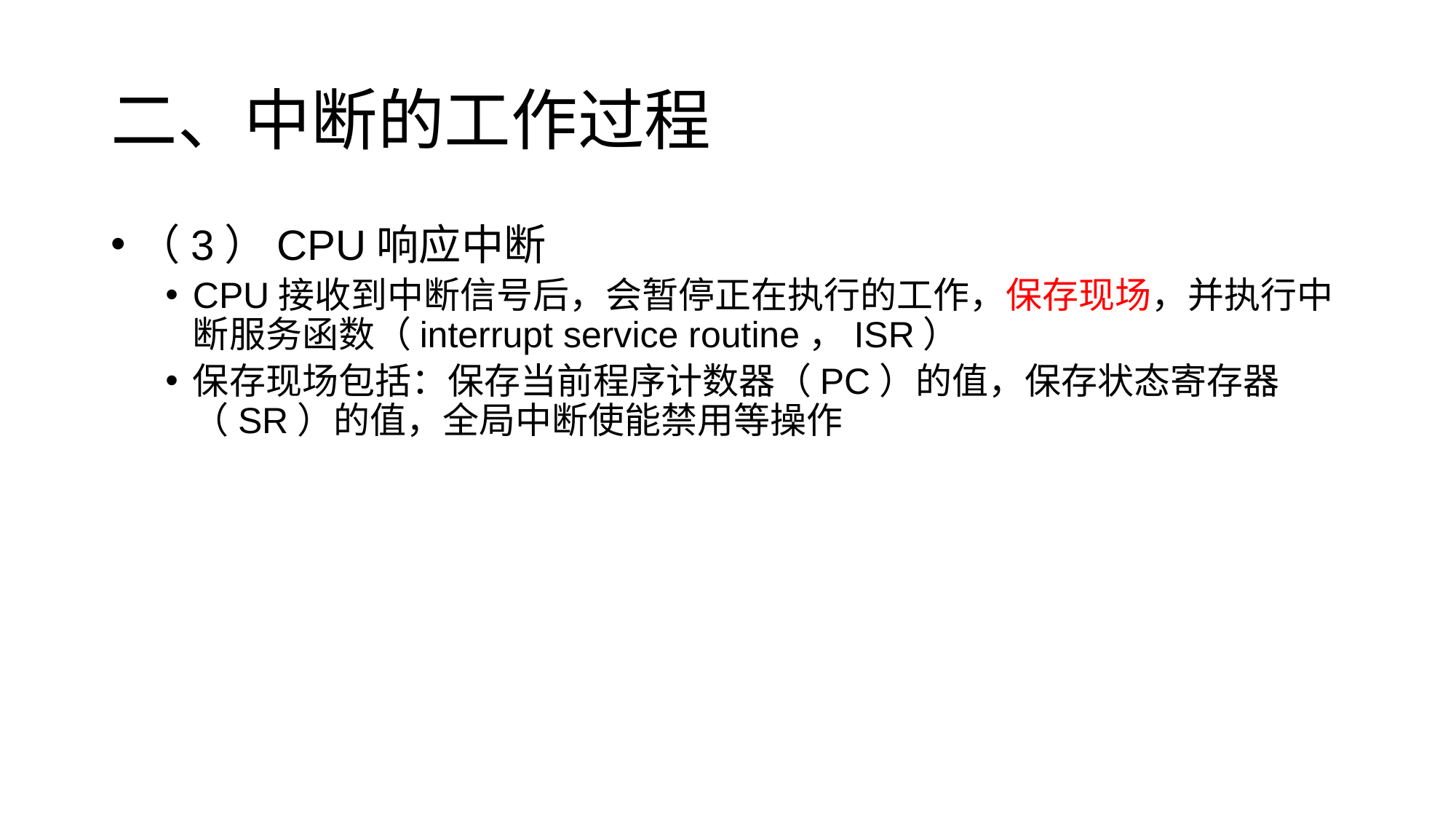

# 二、中断的工作过程
（3）CPU响应中断
CPU接收到中断信号后，会暂停正在执行的工作，保存现场，并执行中断服务函数（interrupt service routine，ISR）
保存现场包括：保存当前程序计数器（PC）的值，保存状态寄存器（SR）的值，全局中断使能禁用等操作